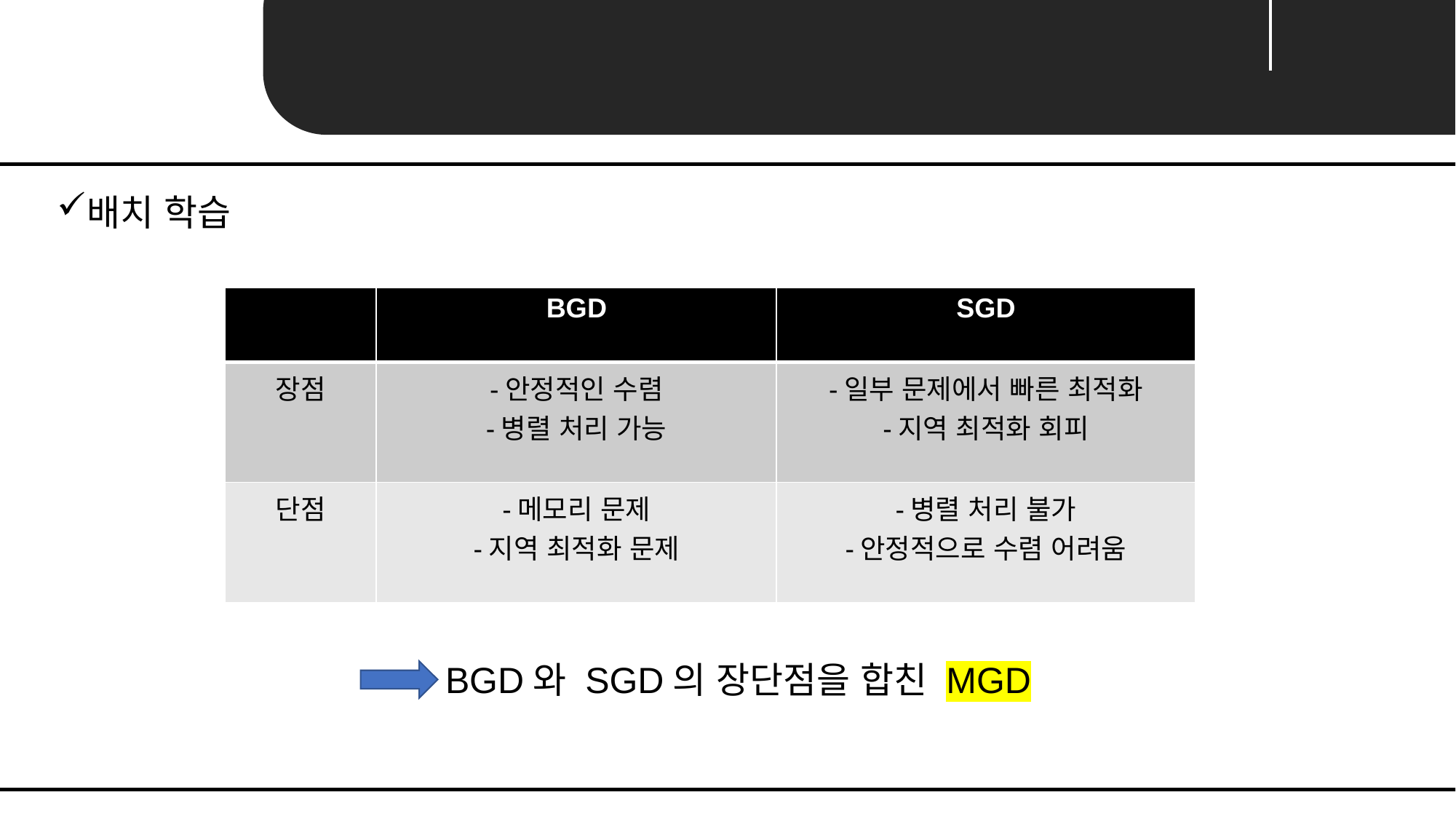

Unit  03 ㅣ경사하강법과 배치학습 구현
배치 학습
|  | BGD | SGD |
| --- | --- | --- |
| 장점 | -안정적인 수렴 -병렬 처리 가능 | -일부 문제에서 빠른 최적화 -지역 최적화 회피 |
| 단점 | -메모리 문제 -지역 최적화 문제 | -병렬 처리 불가 -안정적으로 수렴 어려움 |
BGD와 SGD의 장단점을 합친 MGD